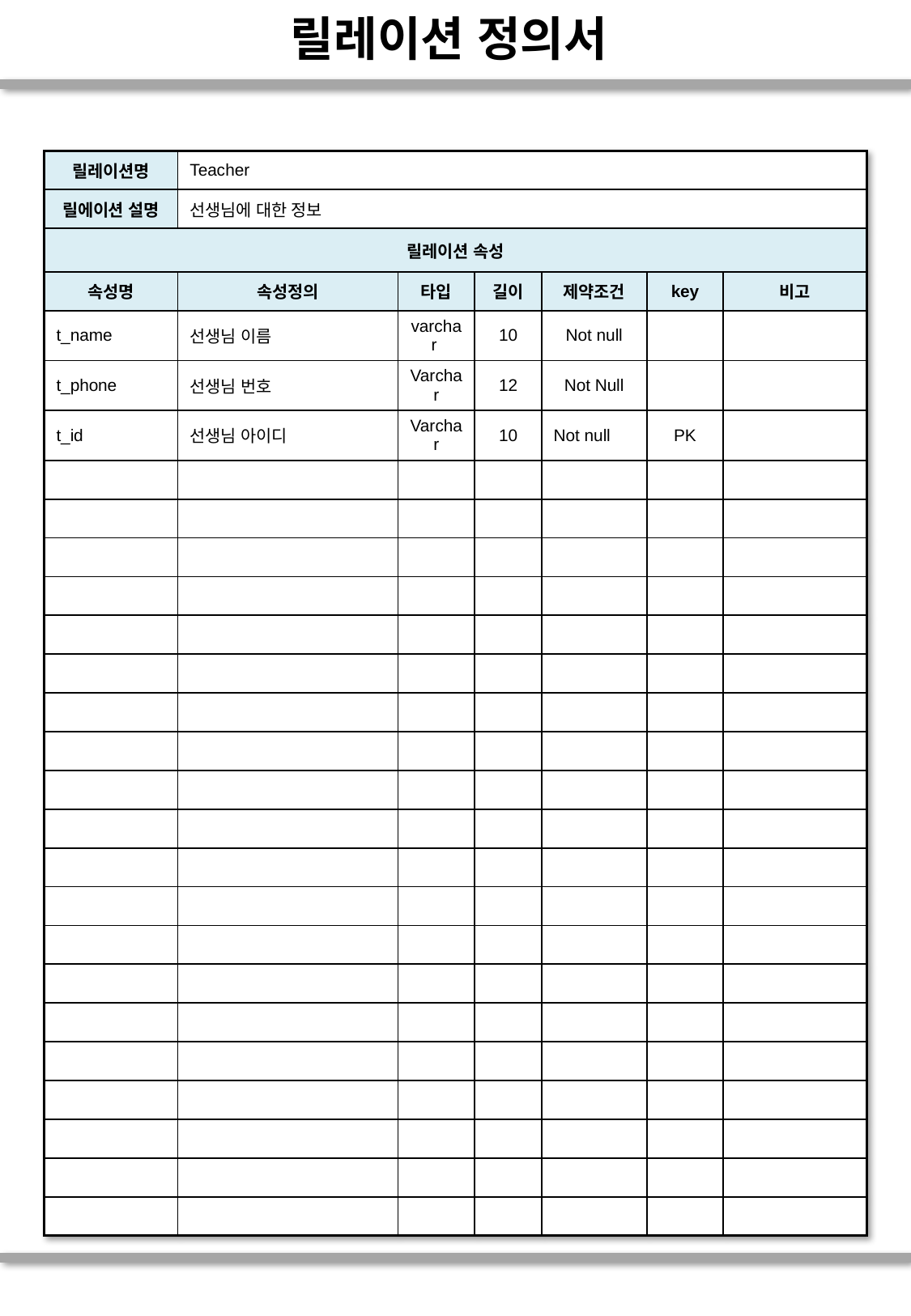

# 릴레이션 정의서
| 릴레이션명 | Teacher |  |  |  |  |  |
| --- | --- | --- | --- | --- | --- | --- |
| 릴에이션 설명 | 선생님에 대한 정보 |  |  |  |  |  |
| 릴레이션 속성 |  |  |  |  |  |  |
| 속성명 | 속성정의 | 타입 | 길이 | 제약조건 | key | 비고 |
| t\_name | 선생님 이름 | varchar | 10 | Not null |  |  |
| t\_phone | 선생님 번호 | Varchar | 12 | Not Null |  |  |
| t\_id | 선생님 아이디 | Varchar | 10 | Not null | PK |  |
|  |  |  |  |  |  |  |
|  |  |  |  |  |  |  |
|  |  |  |  |  |  |  |
|  |  |  |  |  |  |  |
|  |  |  |  |  |  |  |
|  |  |  |  |  |  |  |
|  |  |  |  |  |  |  |
|  |  |  |  |  |  |  |
|  |  |  |  |  |  |  |
|  |  |  |  |  |  |  |
|  |  |  |  |  |  |  |
|  |  |  |  |  |  |  |
|  |  |  |  |  |  |  |
|  |  |  |  |  |  |  |
|  |  |  |  |  |  |  |
|  |  |  |  |  |  |  |
|  |  |  |  |  |  |  |
|  |  |  |  |  |  |  |
|  |  |  |  |  |  |  |
|  |  |  |  |  |  |  |